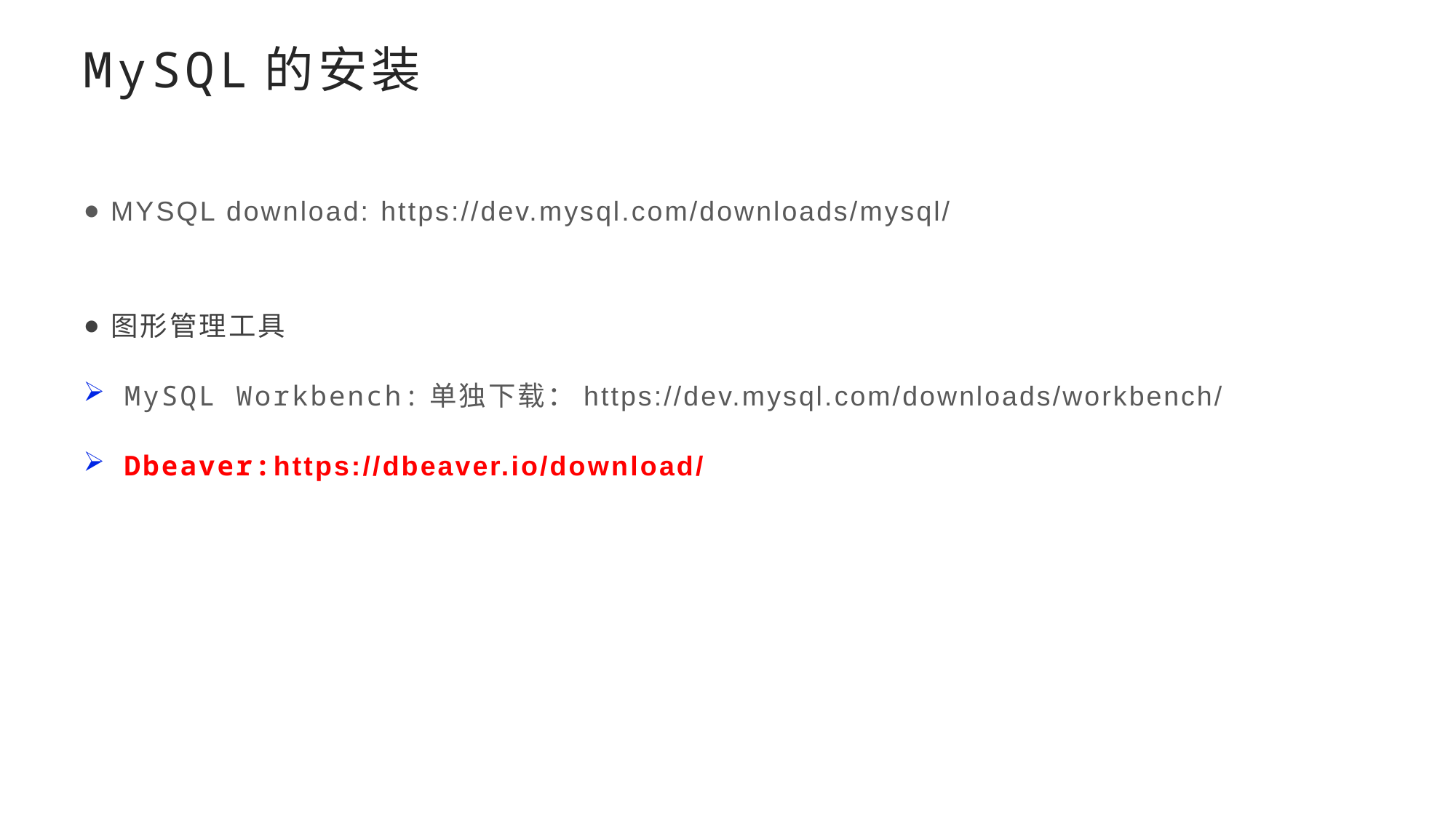

# MySQL的安装
MYSQL download: https://dev.mysql.com/downloads/mysql/

图形管理工具
MySQL Workbench:单独下载：https://dev.mysql.com/downloads/workbench/
Dbeaver:https://dbeaver.io/download/